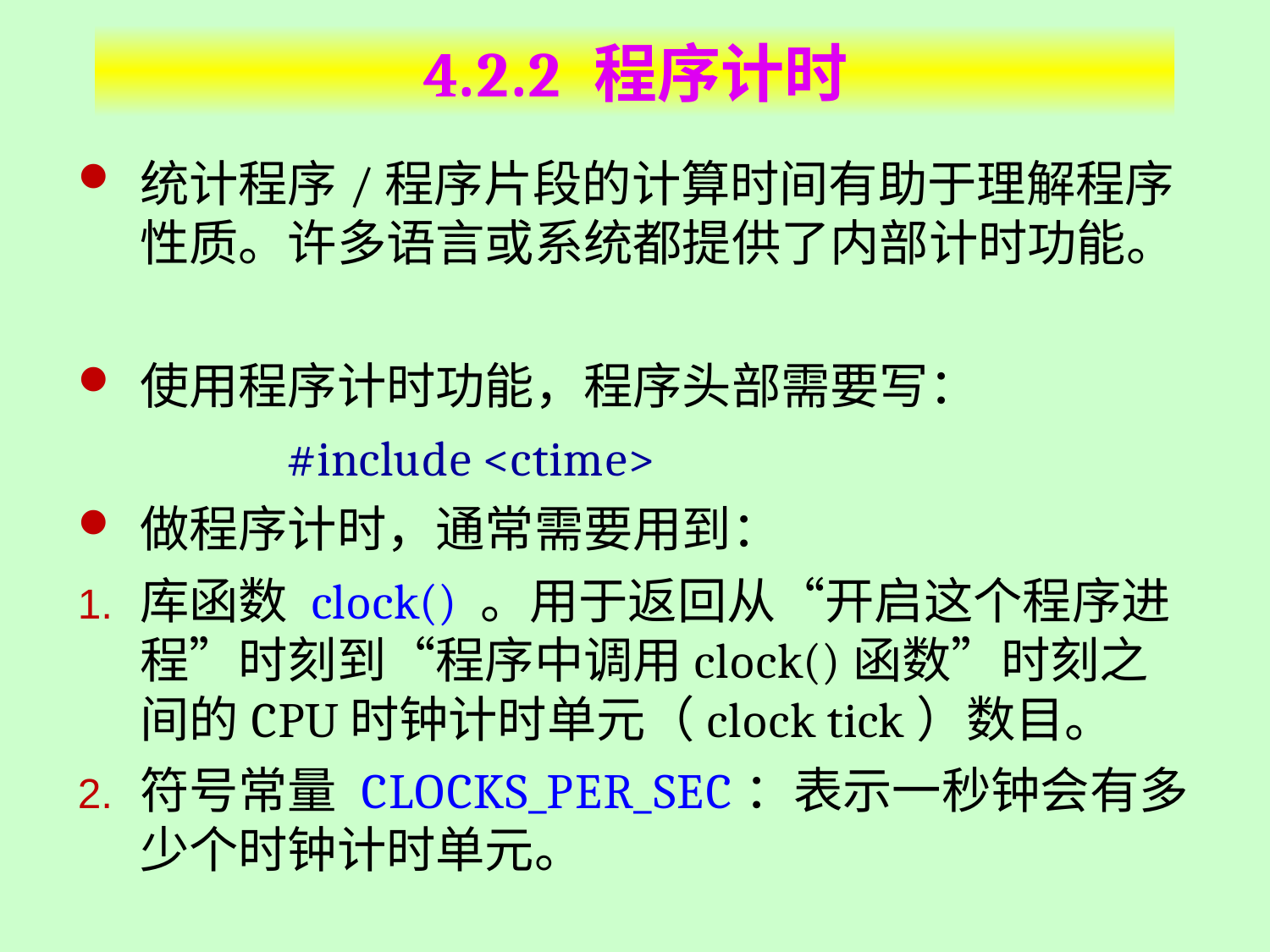

4.2.2 程序计时
统计程序/程序片段的计算时间有助于理解程序性质。许多语言或系统都提供了内部计时功能。

使用程序计时功能，程序头部需要写：
　　　　#include <ctime>
做程序计时，通常需要用到：
库函数 clock() 。用于返回从“开启这个程序进程”时刻到“程序中调用clock()函数”时刻之间的CPU时钟计时单元（clock tick）数目。
符号常量 CLOCKS_PER_SEC：表示一秒钟会有多少个时钟计时单元。
45